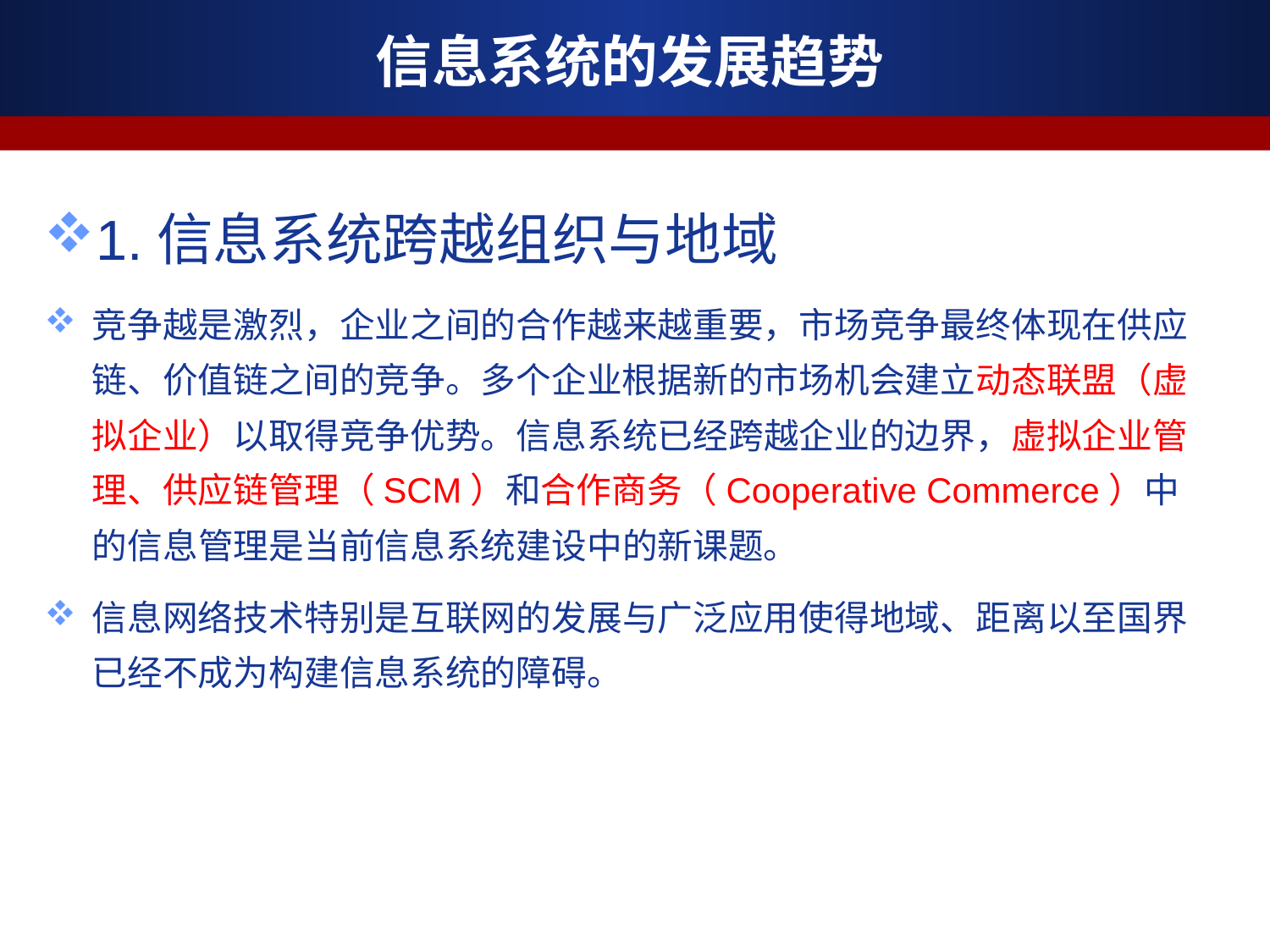

# 信息系统的发展趋势
1.信息系统跨越组织与地域
竞争越是激烈，企业之间的合作越来越重要，市场竞争最终体现在供应链、价值链之间的竞争。多个企业根据新的市场机会建立动态联盟（虚拟企业）以取得竞争优势。信息系统已经跨越企业的边界，虚拟企业管理、供应链管理（SCM）和合作商务（Cooperative Commerce）中的信息管理是当前信息系统建设中的新课题。
信息网络技术特别是互联网的发展与广泛应用使得地域、距离以至国界已经不成为构建信息系统的障碍。